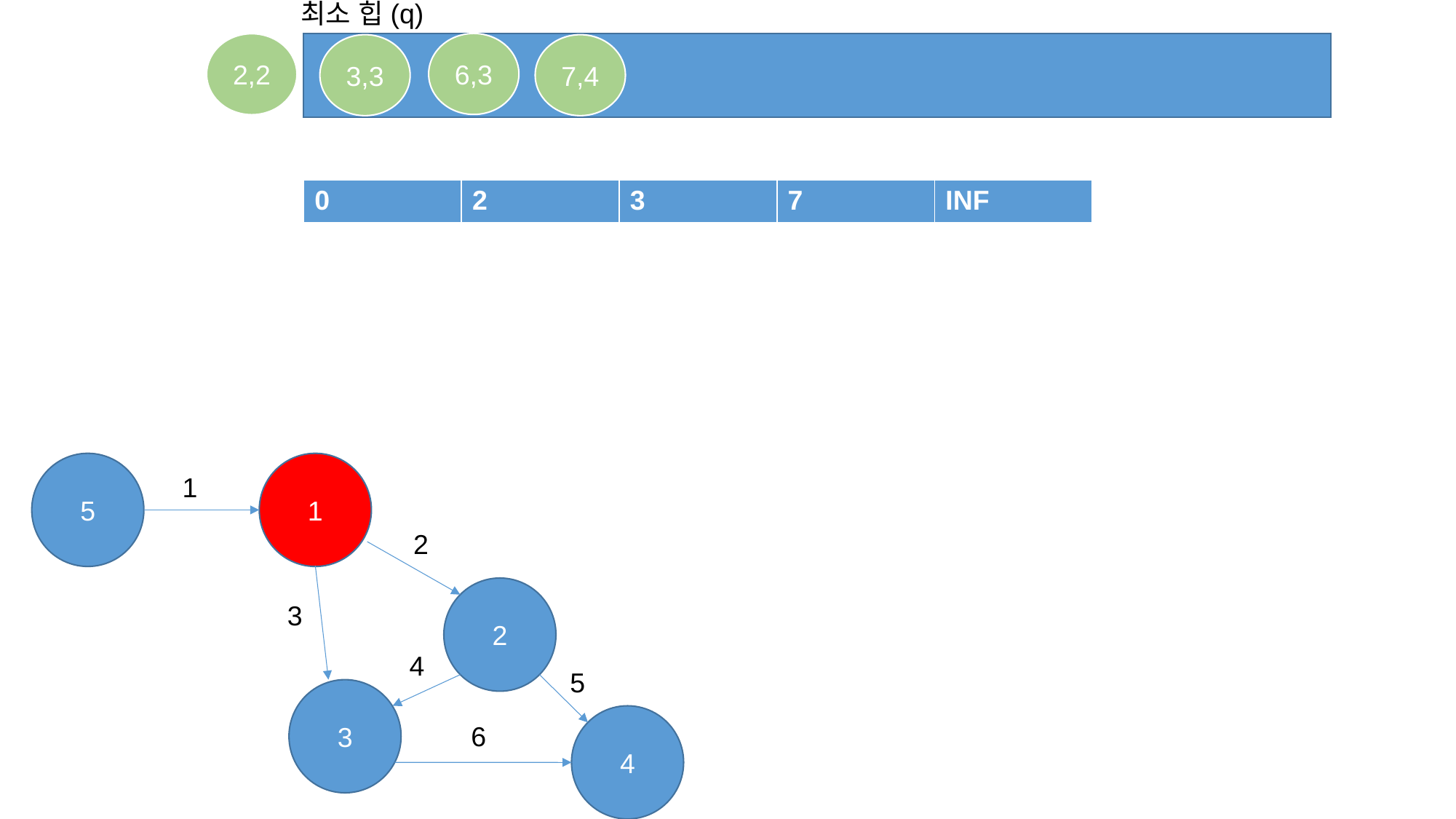

최소 힙(q)
6,3
2,2

3,3
7,4
| 0 | 2 | 3 | 7 | INF |
| --- | --- | --- | --- | --- |
5
1
1
2
2
3
4
5
3
4
6